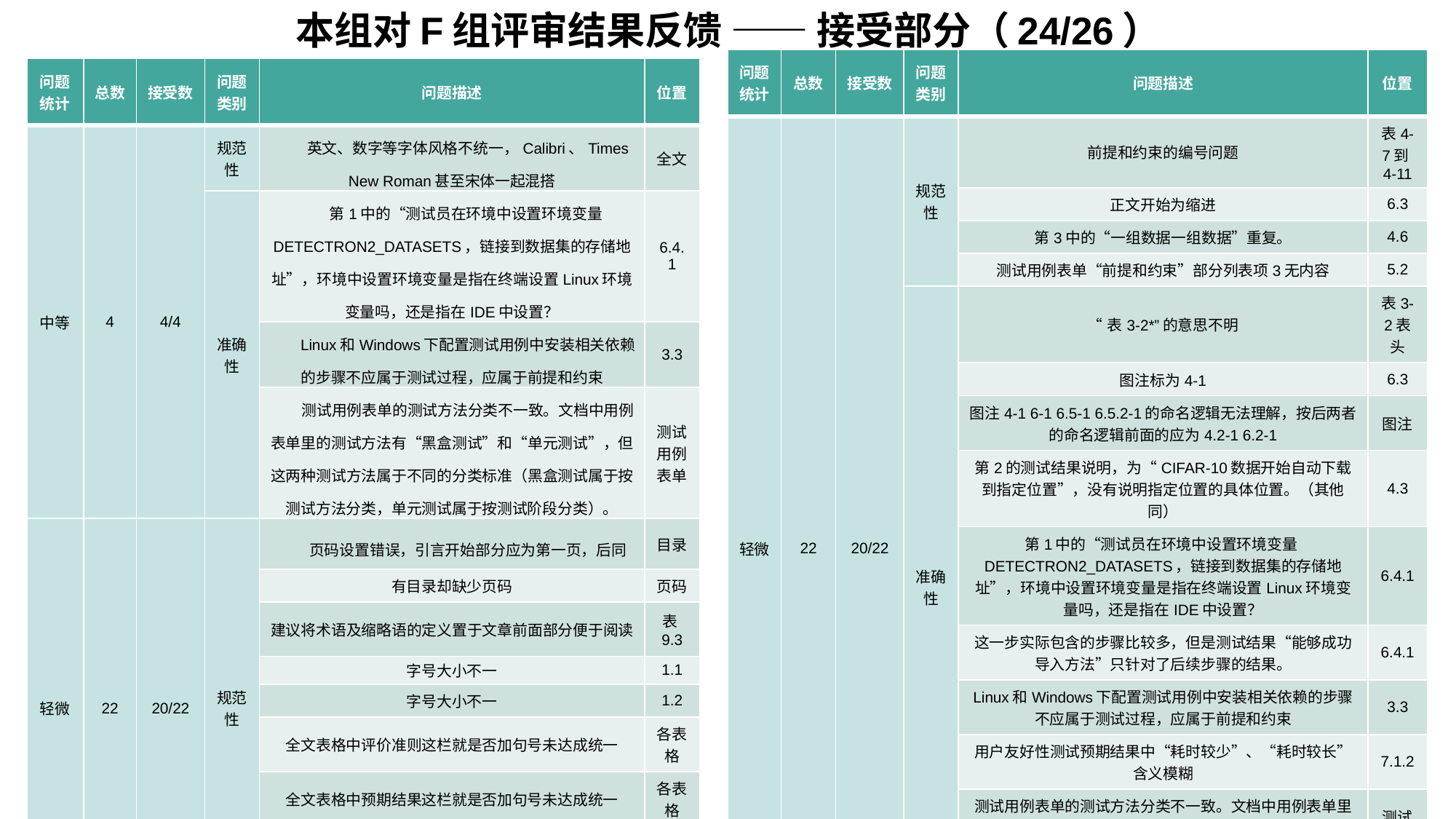

# 本组对F组评审结果反馈 —— 接受部分（24/26）
| 问题 统计 | 总数 | 接受数 | 问题类别 | 问题描述 | 位置 |
| --- | --- | --- | --- | --- | --- |
| 轻微 | 22 | 20/22 | 规范性 | 前提和约束的编号问题 | 表4-7到4-11 |
|  |  |  |  | 正文开始为缩进 | 6.3 |
|  |  |  |  | 第3中的“一组数据一组数据”重复。 | 4.6 |
|  |  |  |  | 测试用例表单“前提和约束”部分列表项3无内容 | 5.2 |
|  |  |  | 准确性 | “表3-2\*”的意思不明 | 表3-2表头 |
|  |  |  |  | 图注标为4-1 | 6.3 |
|  |  |  |  | 图注4-1 6-1 6.5-1 6.5.2-1的命名逻辑无法理解，按后两者的命名逻辑前面的应为4.2-1 6.2-1 | 图注 |
|  |  |  |  | 第2的测试结果说明，为“CIFAR-10数据开始自动下载到指定位置”，没有说明指定位置的具体位置。（其他同） | 4.3 |
|  |  |  |  | 第1中的“测试员在环境中设置环境变量DETECTRON2\_DATASETS，链接到数据集的存储地址”，环境中设置环境变量是指在终端设置Linux环境变量吗，还是指在IDE中设置？ | 6.4.1 |
|  |  |  |  | 这一步实际包含的步骤比较多，但是测试结果“能够成功导入方法”只针对了后续步骤的结果。 | 6.4.1 |
|  |  |  |  | Linux和Windows下配置测试用例中安装相关依赖的步骤不应属于测试过程，应属于前提和约束 | 3.3 |
|  |  |  |  | 用户友好性测试预期结果中“耗时较少”、“耗时较长”含义模糊 | 7.1.2 |
|  |  |  |  | 测试用例表单的测试方法分类不一致。文档中用例表单里的测试方法有“黑盒测试”和“单元测试”，但这两种测试方法属于不同的分类标准（黑盒测试属于按测试方法分类，单元测试属于按测试阶段分类）。 | 测试用例表单 |
|  |  |  | 完整性 | 缺少CV、NLP等缩略语的解释 | 表9.3 |
|  |  |  |  | 第2、3的测试为对照测试（数据路径存在与否的不同结果），但是后续给出的命令例子完全一致。 | 4.3 |
| 问题 统计 | 总数 | 接受数 | 问题类别 | 问题描述 | 位置 |
| --- | --- | --- | --- | --- | --- |
| 中等 | 4 | 4/4 | 规范性 | 英文、数字等字体风格不统一，Calibri、Times New Roman甚至宋体一起混搭 | 全文 |
|  |  |  | 准确性 | 第1中的“测试员在环境中设置环境变量DETECTRON2\_DATASETS，链接到数据集的存储地址”，环境中设置环境变量是指在终端设置Linux环境变量吗，还是指在IDE中设置？ | 6.4.1 |
|  |  |  |  | Linux和Windows下配置测试用例中安装相关依赖的步骤不应属于测试过程，应属于前提和约束 | 3.3 |
|  |  |  |  | 测试用例表单的测试方法分类不一致。文档中用例表单里的测试方法有“黑盒测试”和“单元测试”，但这两种测试方法属于不同的分类标准（黑盒测试属于按测试方法分类，单元测试属于按测试阶段分类）。 | 测试用例表单 |
| 轻微 | 22 | 20/22 | 规范性 | 页码设置错误，引言开始部分应为第一页，后同 | 目录 |
|  |  |  |  | 有目录却缺少页码 | 页码 |
|  |  |  |  | 建议将术语及缩略语的定义置于文章前面部分便于阅读 | 表9.3 |
|  |  |  |  | 字号大小不一 | 1.1 |
|  |  |  |  | 字号大小不一 | 1.2 |
|  |  |  |  | 全文表格中评价准则这栏就是否加句号未达成统一 | 各表格 |
|  |  |  |  | 全文表格中预期结果这栏就是否加句号未达成统一 | 各表格 |
|  |  |  |  | 前提和约束的编号问题 | 表4-7到4-11 |
2